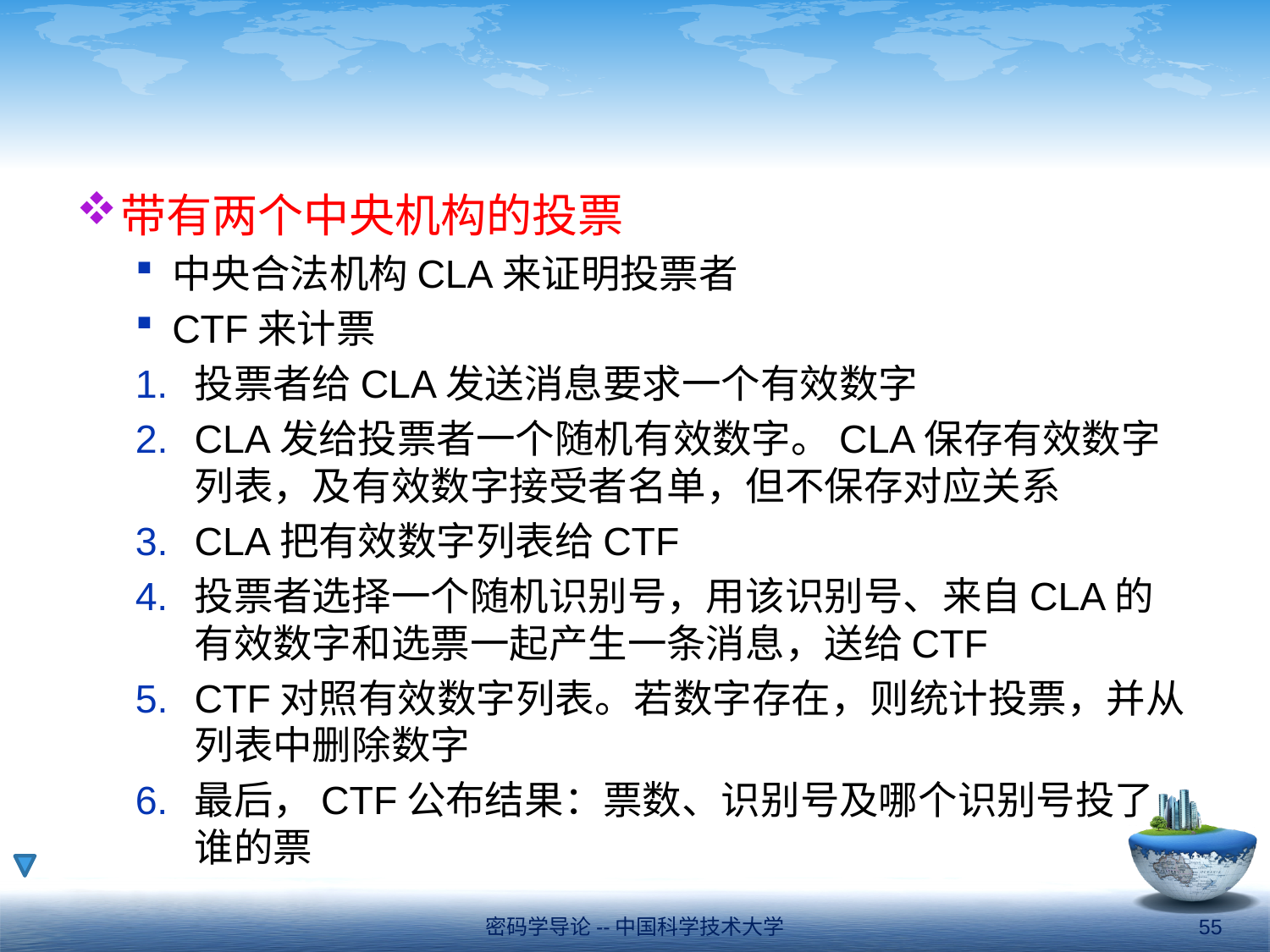

#
带有两个中央机构的投票
中央合法机构CLA来证明投票者
CTF来计票
投票者给CLA发送消息要求一个有效数字
CLA发给投票者一个随机有效数字。CLA保存有效数字列表，及有效数字接受者名单，但不保存对应关系
CLA把有效数字列表给CTF
投票者选择一个随机识别号，用该识别号、来自CLA的有效数字和选票一起产生一条消息，送给CTF
CTF对照有效数字列表。若数字存在，则统计投票，并从列表中删除数字
最后，CTF公布结果：票数、识别号及哪个识别号投了谁的票

密码学导论--中国科学技术大学
55